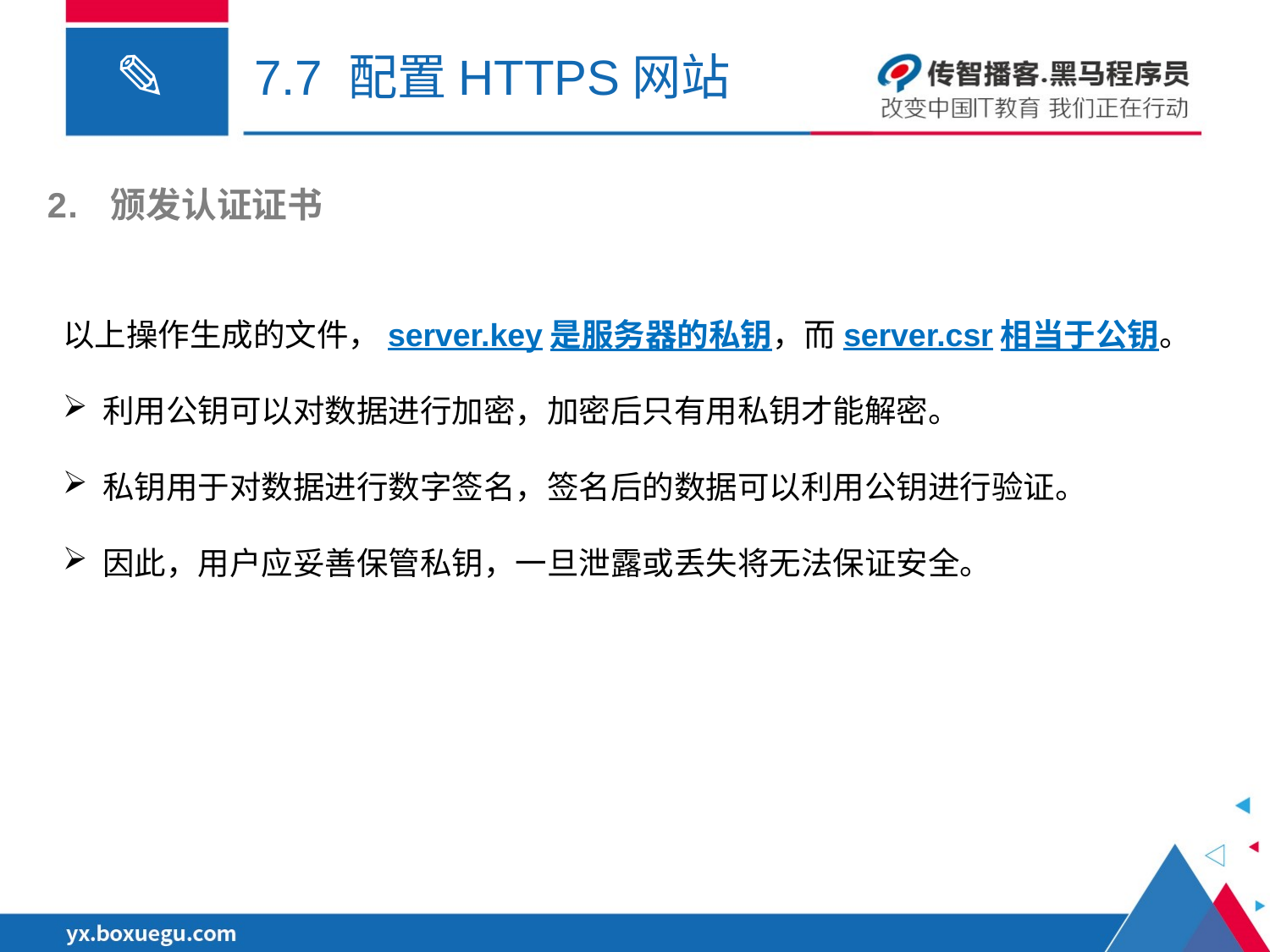

# 7.7 配置HTTPS网站
颁发认证证书
以上操作生成的文件，server.key是服务器的私钥，而server.csr相当于公钥。
利用公钥可以对数据进行加密，加密后只有用私钥才能解密。
私钥用于对数据进行数字签名，签名后的数据可以利用公钥进行验证。
因此，用户应妥善保管私钥，一旦泄露或丢失将无法保证安全。